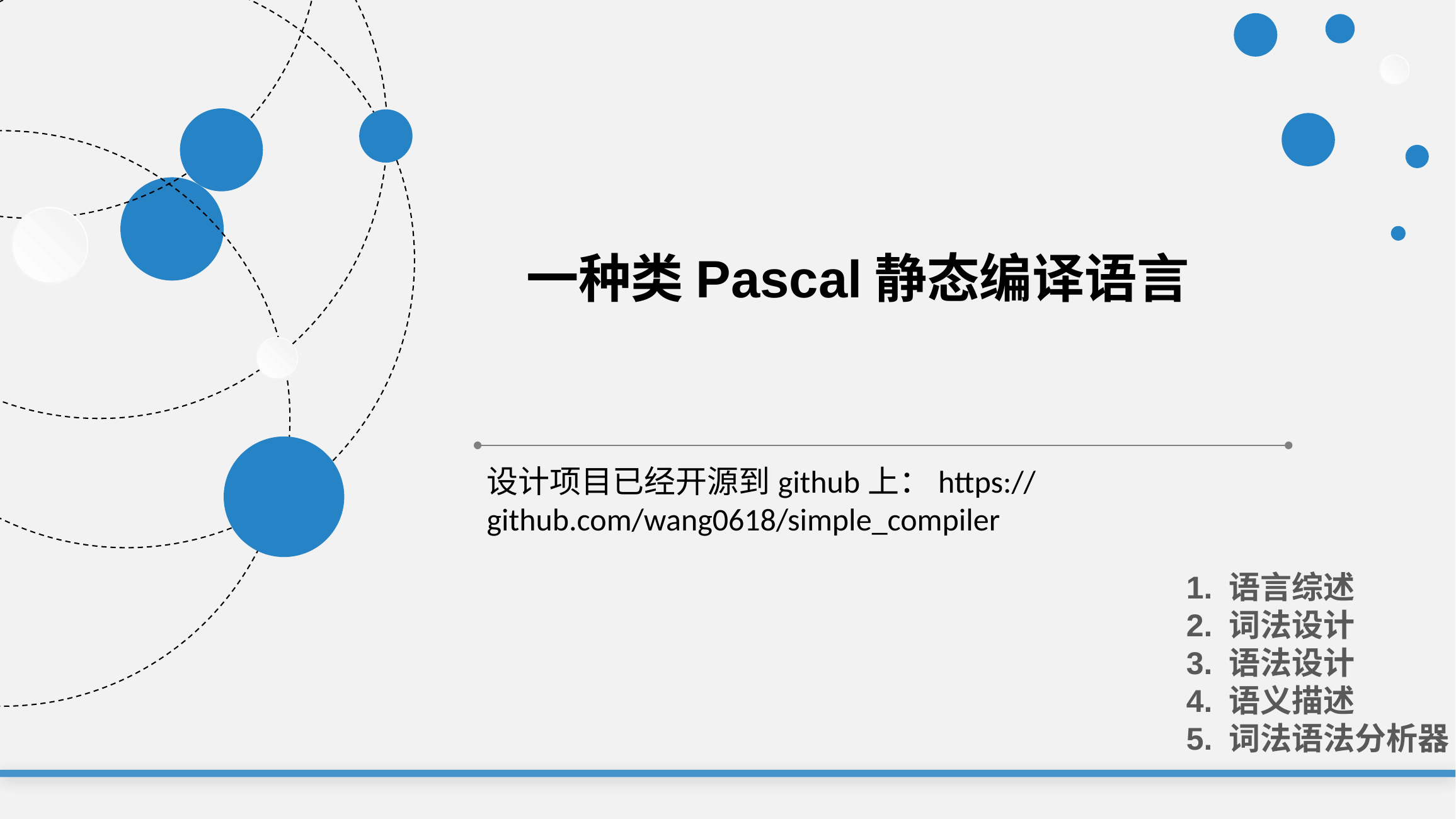

一种类Pascal静态编译语言

设计项目已经开源到github上：https://github.com/wang0618/simple_compiler

1. 语言综述
2. 词法设计
3. 语法设计
4. 语义描述
5. 词法语法分析器